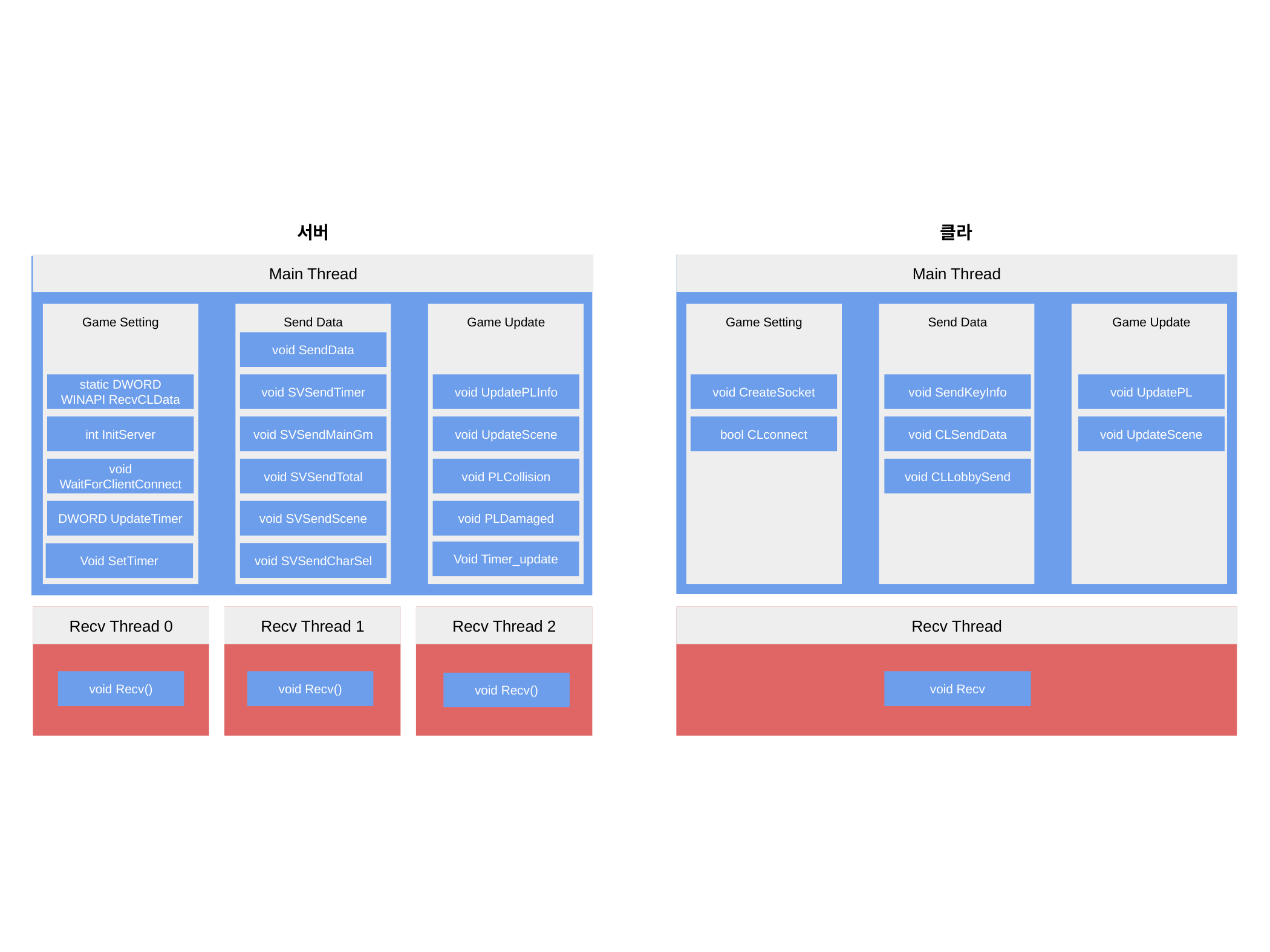

서버
클라
Main Thread

Main Thread

Game Setting
Send Data
Game Update
Game Setting
Send Data
Game Update

void SendData
static DWORD WINAPI RecvCLData
void SVSendTimer
void UpdatePLInfo
void CreateSocket
void SendKeyInfo
void UpdatePL
int InitServer
void SVSendMainGm
void UpdateScene
bool CLconnect
void CLSendData
void UpdateScene
void WaitForClientConnect
void SVSendTotal
void PLCollision
void CLLobbySend
DWORD UpdateTimer
void SVSendScene
void PLDamaged
Void Timer_update
void SVSendCharSel
Void SetTimer
Recv Thread 0
Recv Thread 1
Recv Thread 2
Recv Thread

void Recv()
void Recv()
void Recv
void Recv()